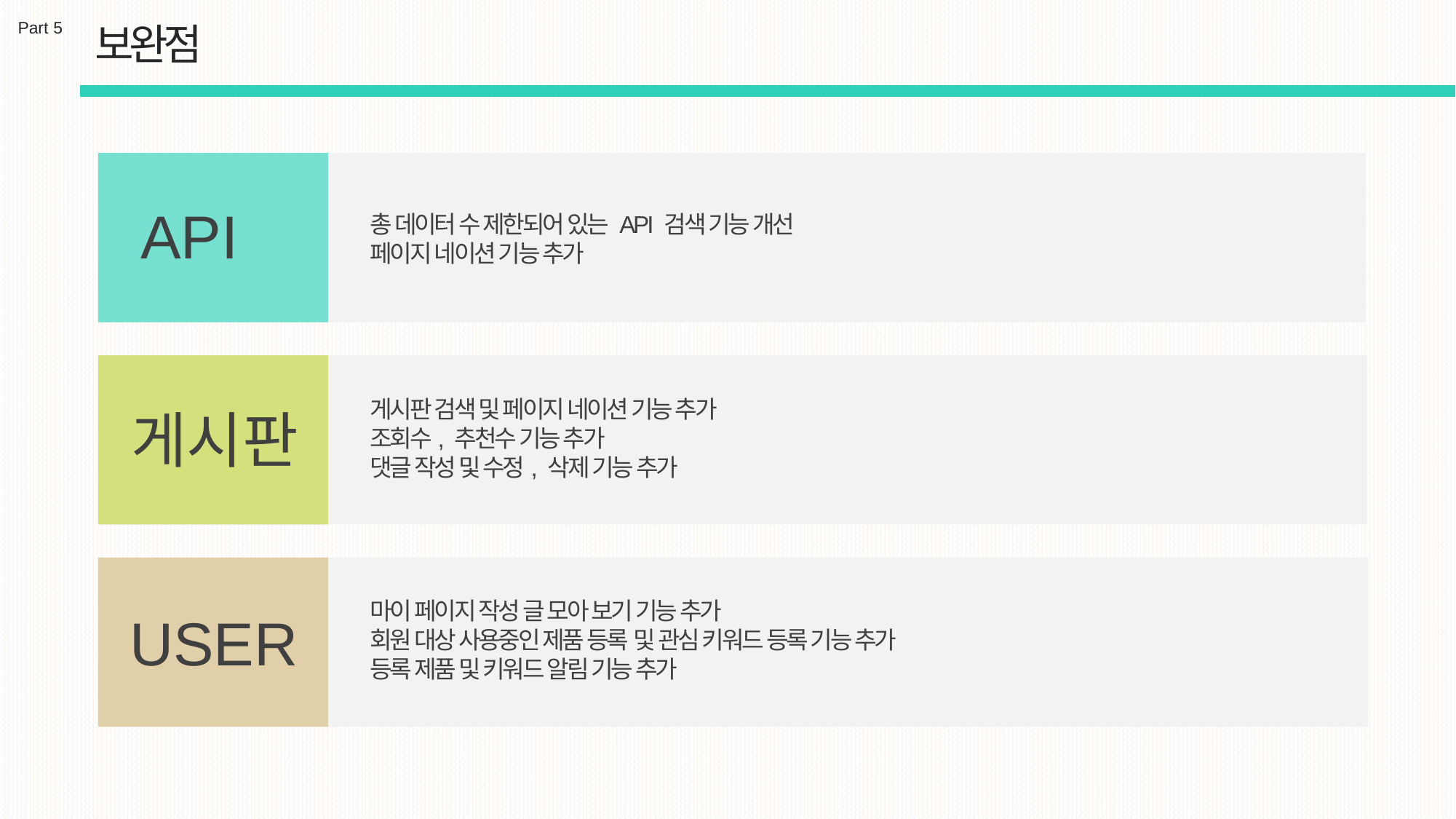

Part 5
보완점

API
총 데이터 수 제한되어 있는 API 검색 기능 개선
페이지 네이션 기능 추가

게시판 검색 및 페이지 네이션 기능 추가
조회수, 추천수 기능 추가
댓글 작성 및 수정, 삭제 기능 추가
게시판

마이 페이지 작성 글 모아 보기 기능 추가
회원 대상 사용중인 제품 등록 및 관심 키워드 등록 기능 추가
등록 제품 및 키워드 알림 기능 추가
USER